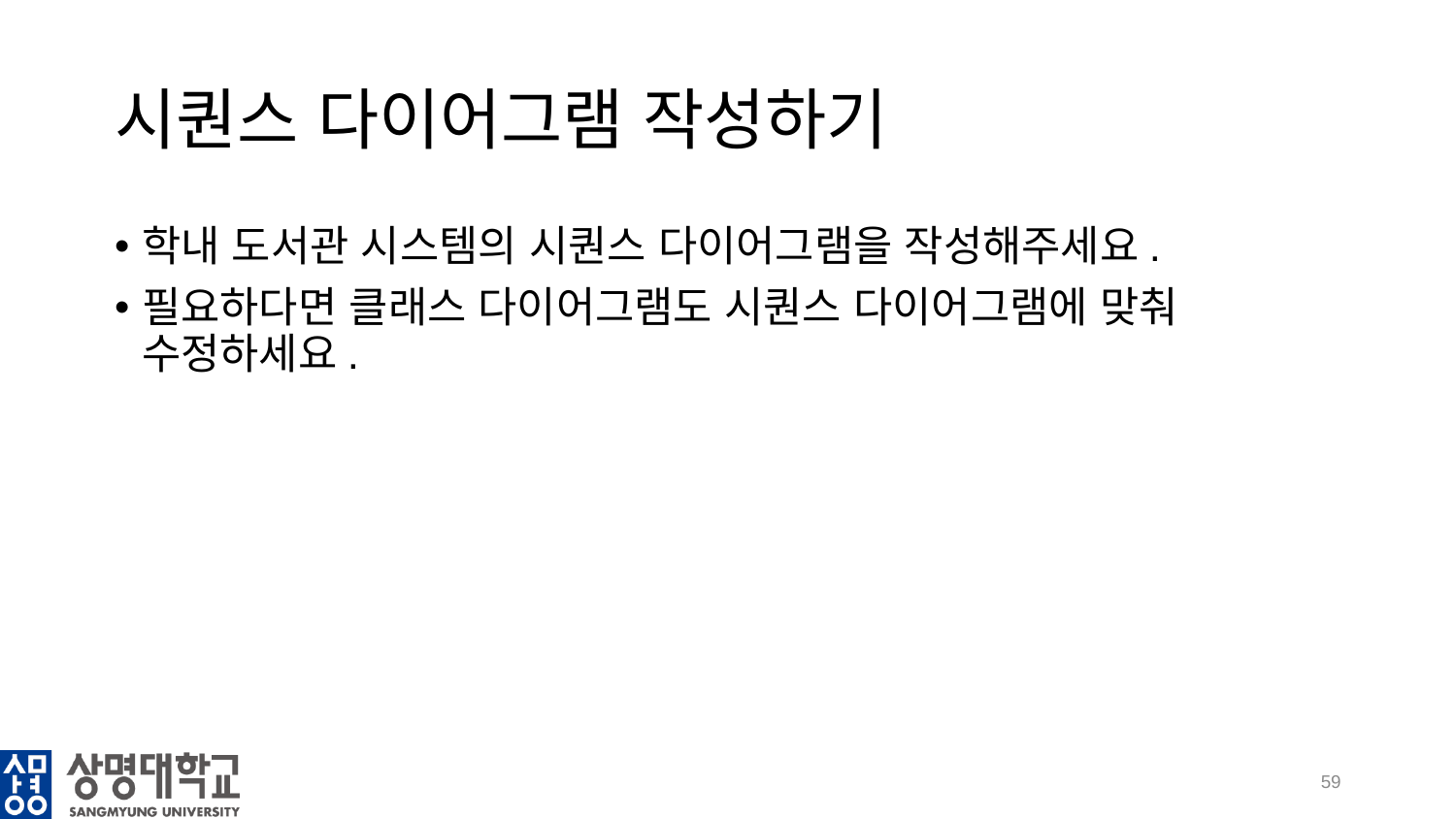

# 시퀀스 다이어그램 작성하기
학내 도서관 시스템의 시퀀스 다이어그램을 작성해주세요.
필요하다면 클래스 다이어그램도 시퀀스 다이어그램에 맞춰 수정하세요.
59